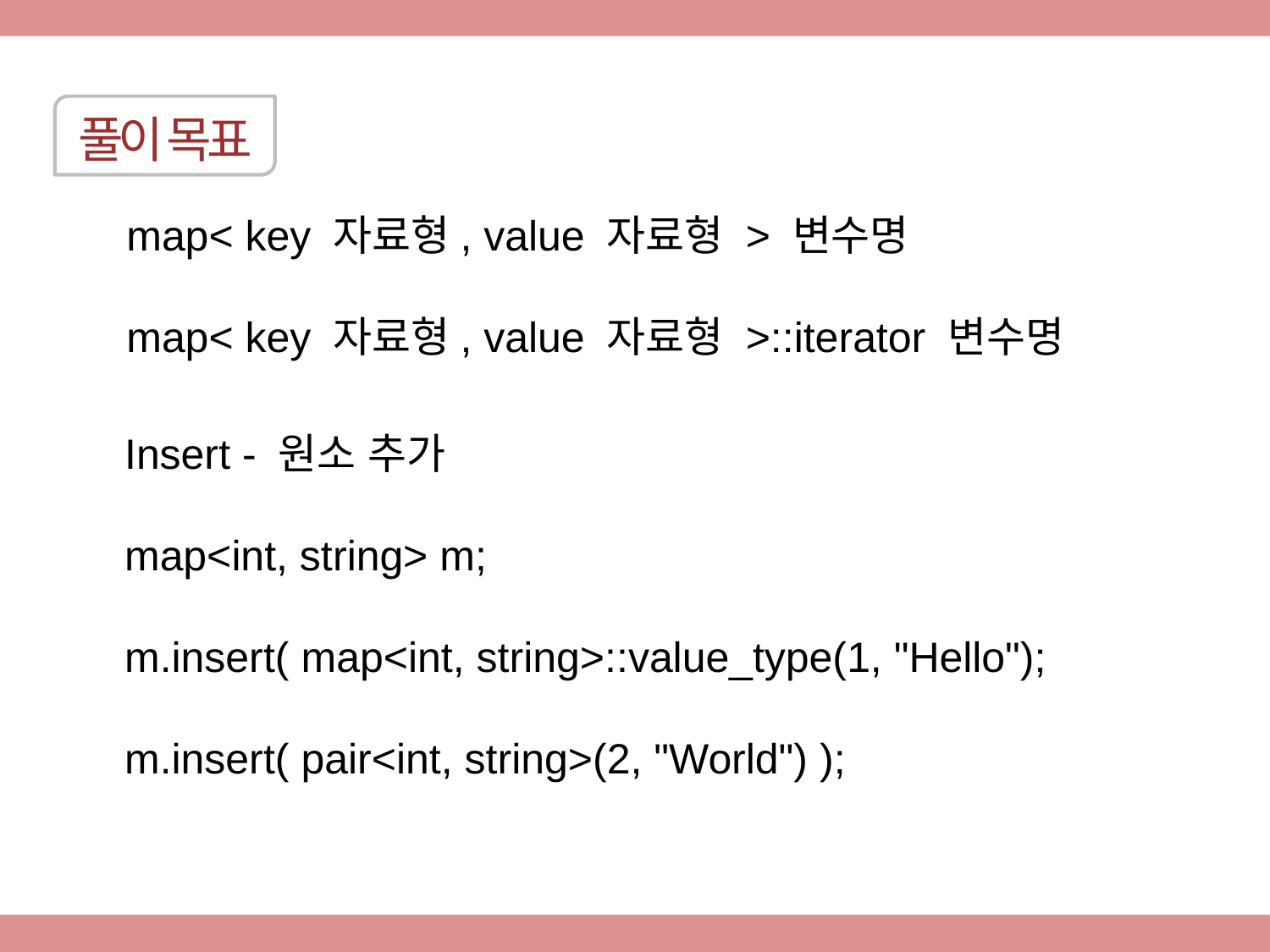

풀이 목표
map< key 자료형, value 자료형 > 변수명

map< key 자료형, value 자료형 >::iterator 변수명

Insert - 원소 추가

map<int, string> m;

m.insert( map<int, string>::value_type(1, "Hello");

m.insert( pair<int, string>(2, "World") );